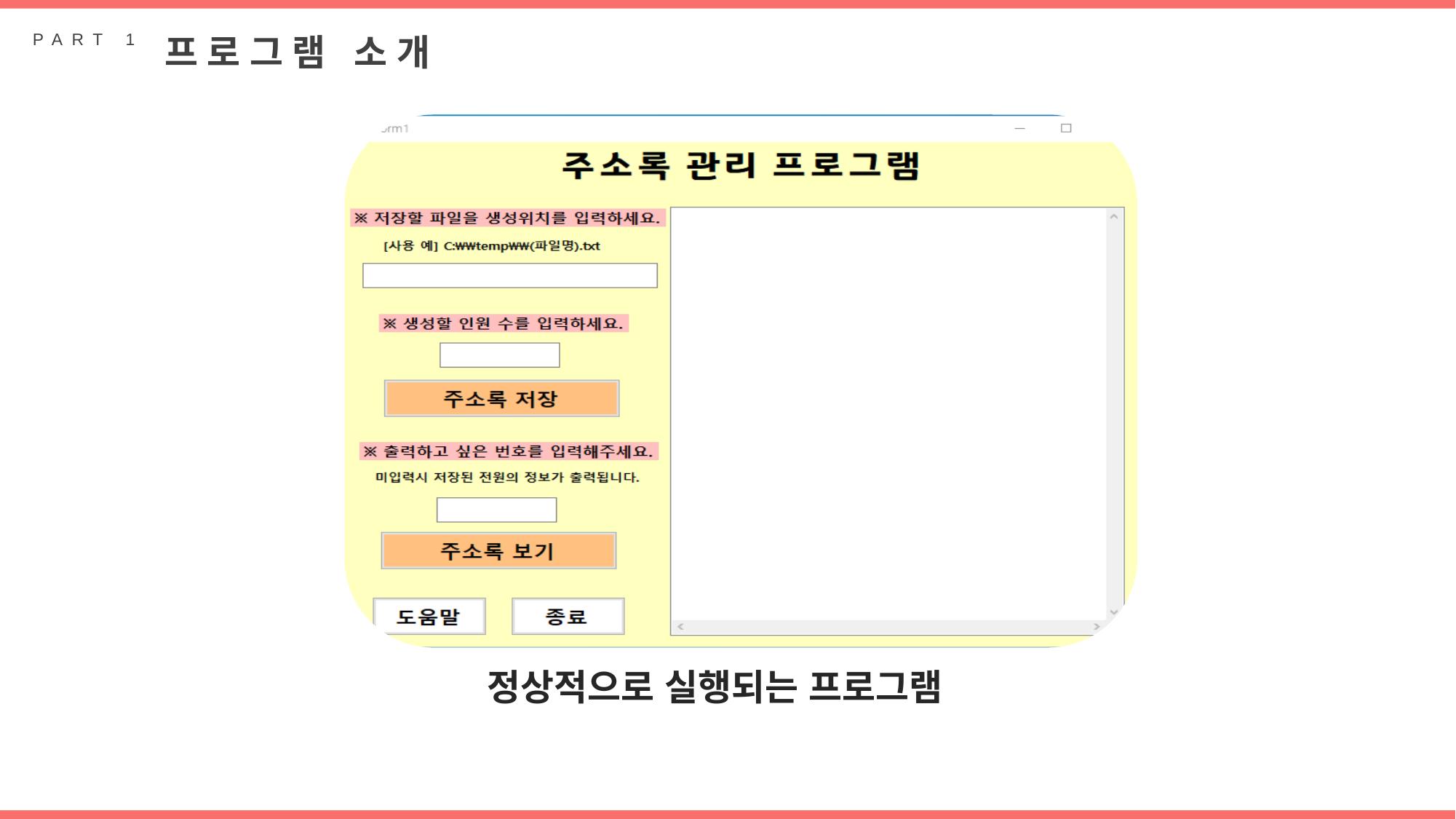

PART 1
프로그램 소개

정상적으로 실행되는 프로그램